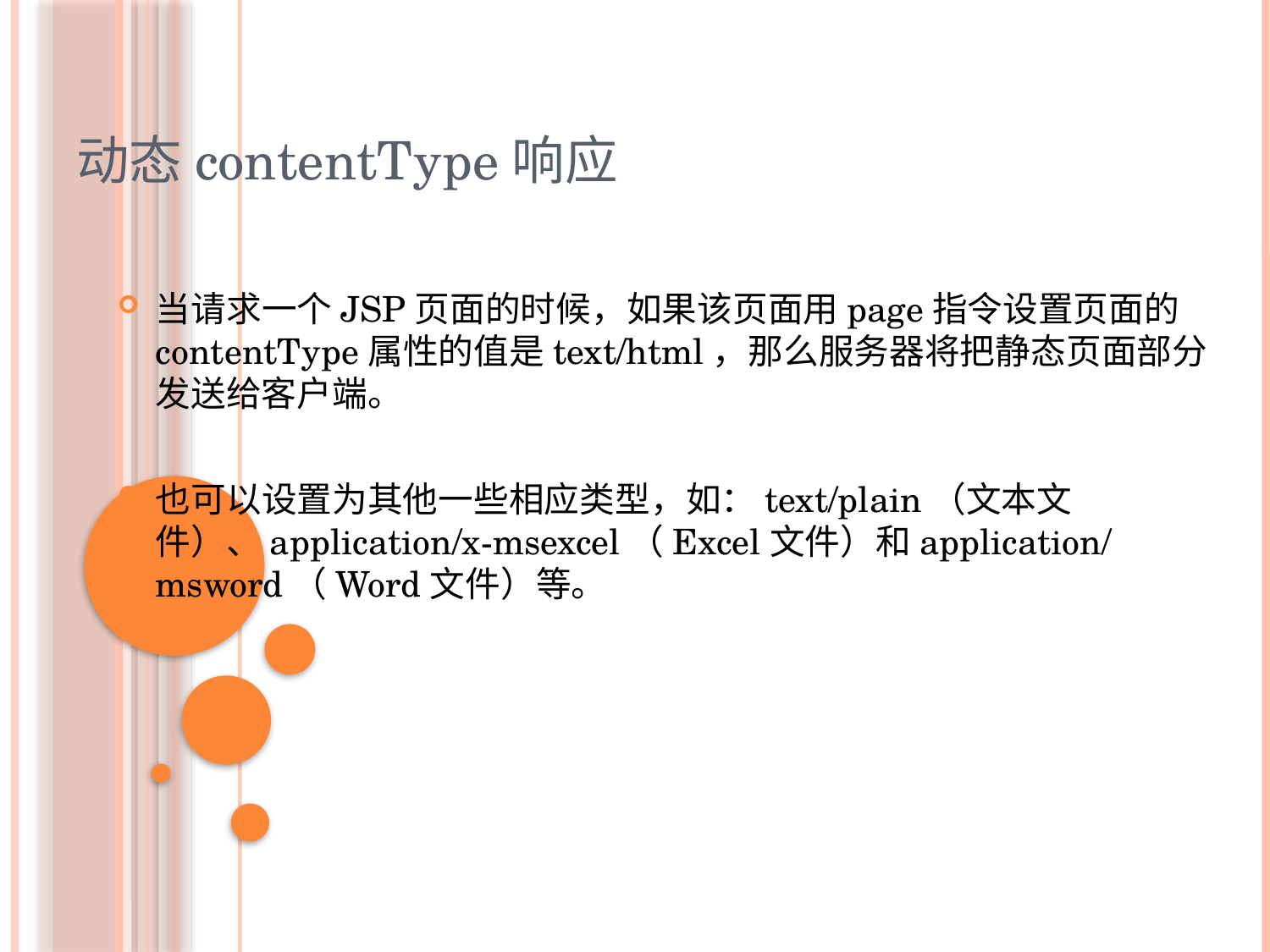

动态contentType响应
当请求一个JSP页面的时候，如果该页面用page指令设置页面的contentType属性的值是text/html，那么服务器将把静态页面部分发送给客户端。

也可以设置为其他一些相应类型，如：text/plain（文本文件）、application/x-msexcel（Excel文件）和application/msword（Word文件）等。